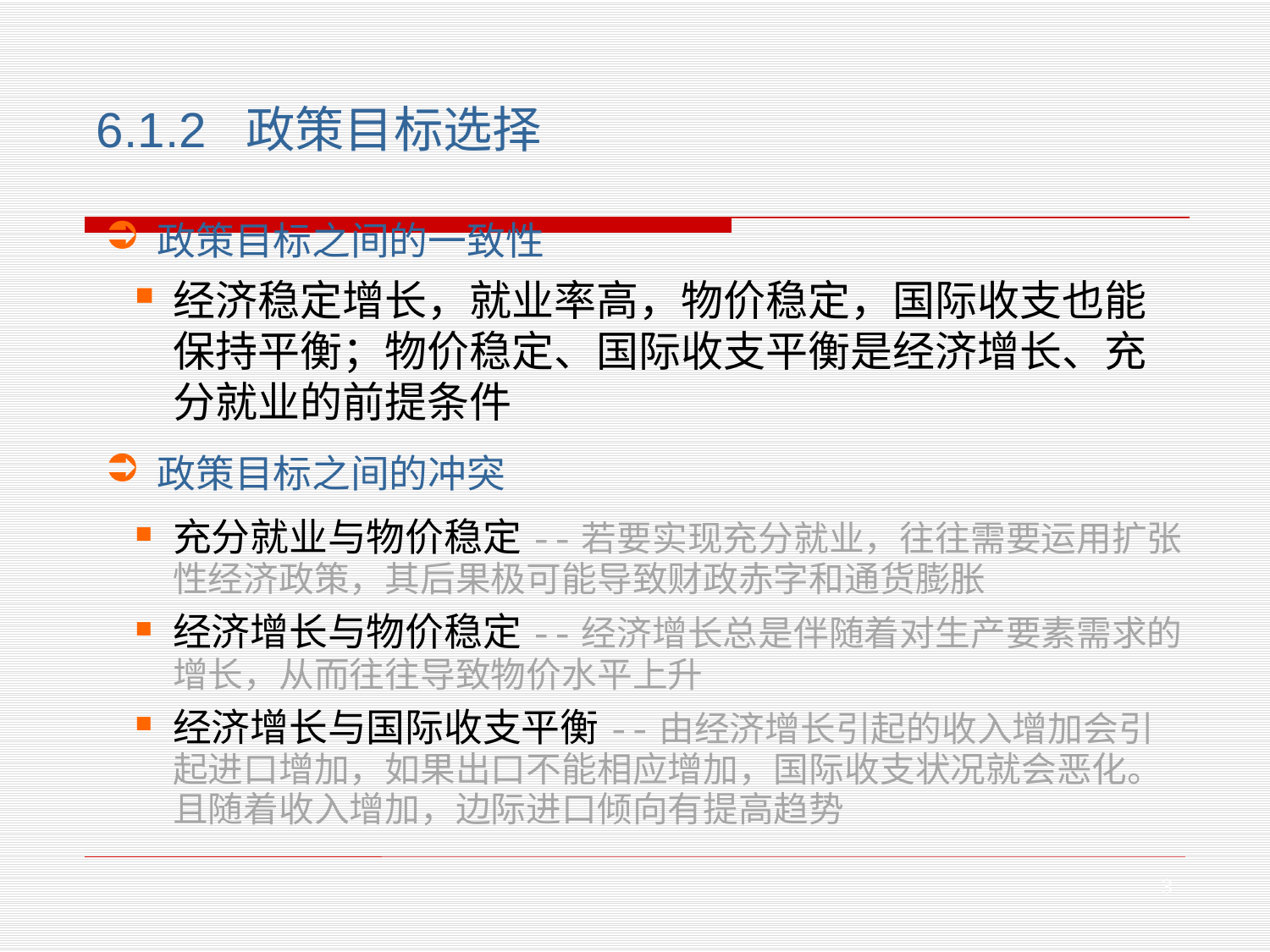

6.1.2  政策目标选择
 政策目标之间的一致性
经济稳定增长，就业率高，物价稳定，国际收支也能保持平衡；物价稳定、国际收支平衡是经济增长、充分就业的前提条件
 政策目标之间的冲突
充分就业与物价稳定--若要实现充分就业，往往需要运用扩张性经济政策，其后果极可能导致财政赤字和通货膨胀
经济增长与物价稳定--经济增长总是伴随着对生产要素需求的增长，从而往往导致物价水平上升
经济增长与国际收支平衡--由经济增长引起的收入增加会引起进口增加，如果出口不能相应增加，国际收支状况就会恶化。且随着收入增加，边际进口倾向有提高趋势
3